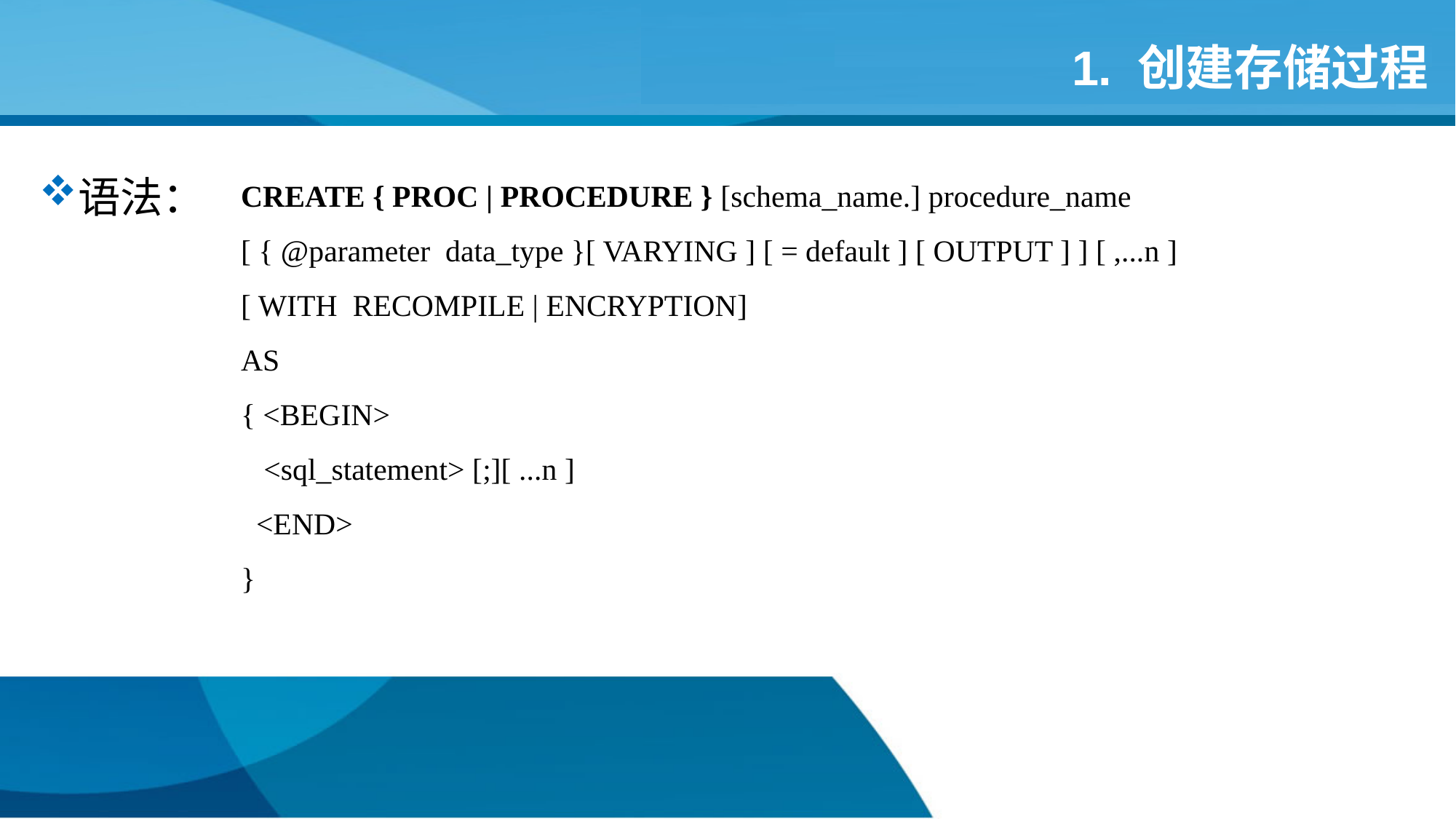

# 1. 创建存储过程
语法：
CREATE { PROC | PROCEDURE } [schema_name.] procedure_name
[ { @parameter  data_type }[ VARYING ] [ = default ] [ OUTPUT ] ] [ ,...n ]
[ WITH  RECOMPILE | ENCRYPTION]
AS
{ <BEGIN>
   <sql_statement> [;][ ...n ]
  <END>
}